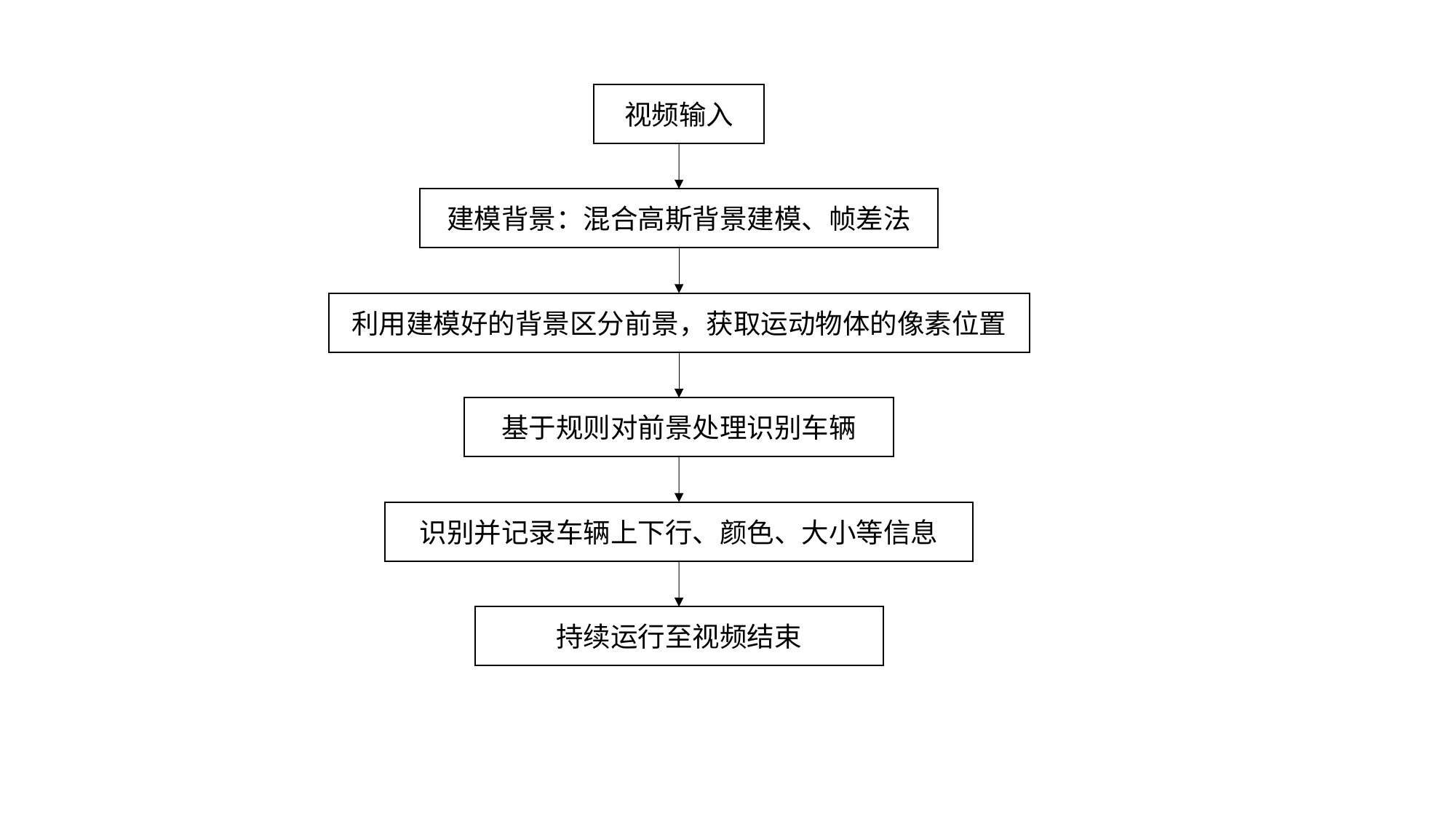

视频输入
建模背景：混合高斯背景建模、帧差法
利用建模好的背景区分前景，获取运动物体的像素位置
基于规则对前景处理识别车辆
识别并记录车辆上下行、颜色、大小等信息
持续运行至视频结束